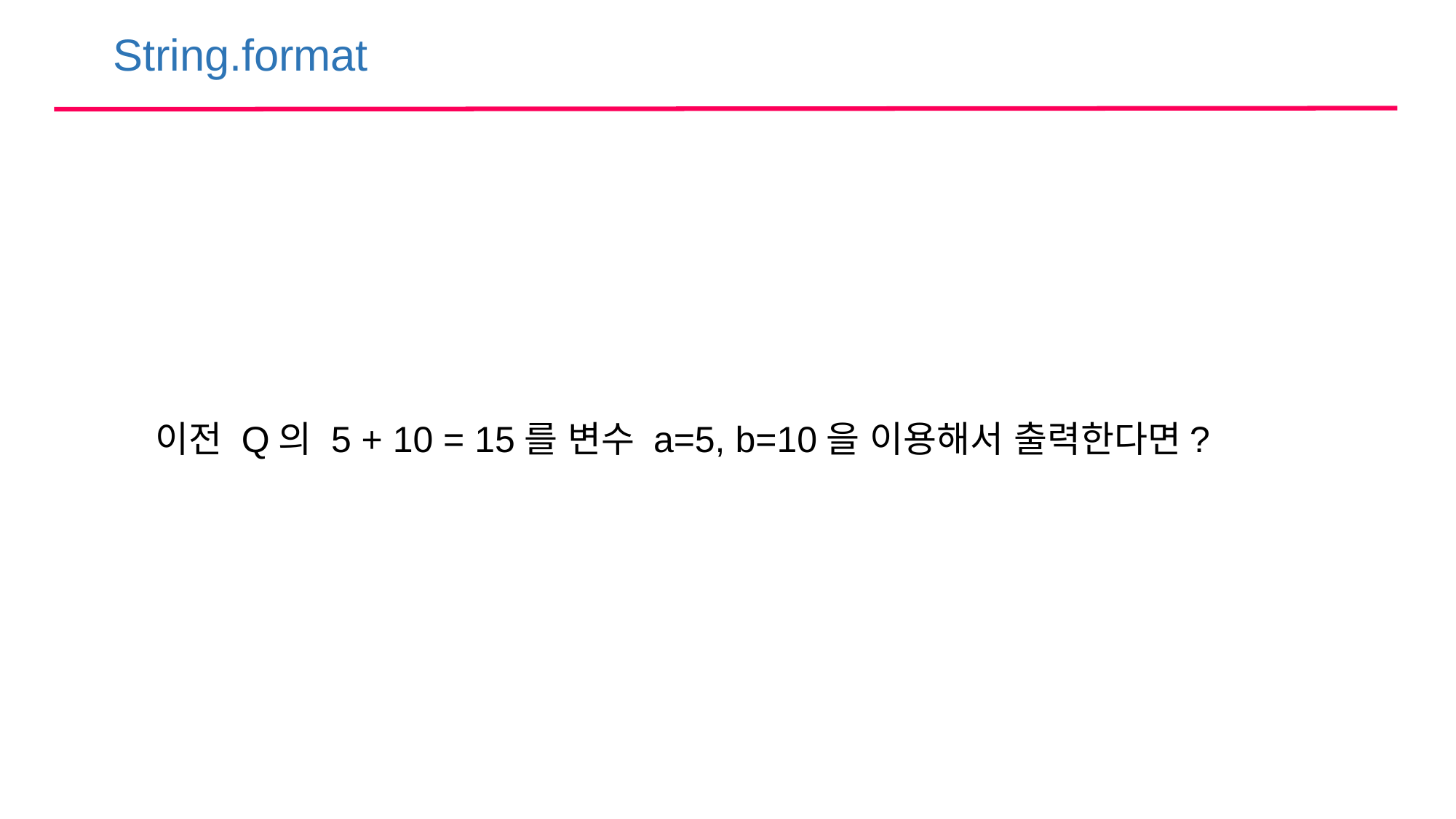

String.format
이전 Q의 5 + 10 = 15를 변수 a=5, b=10을 이용해서 출력한다면?